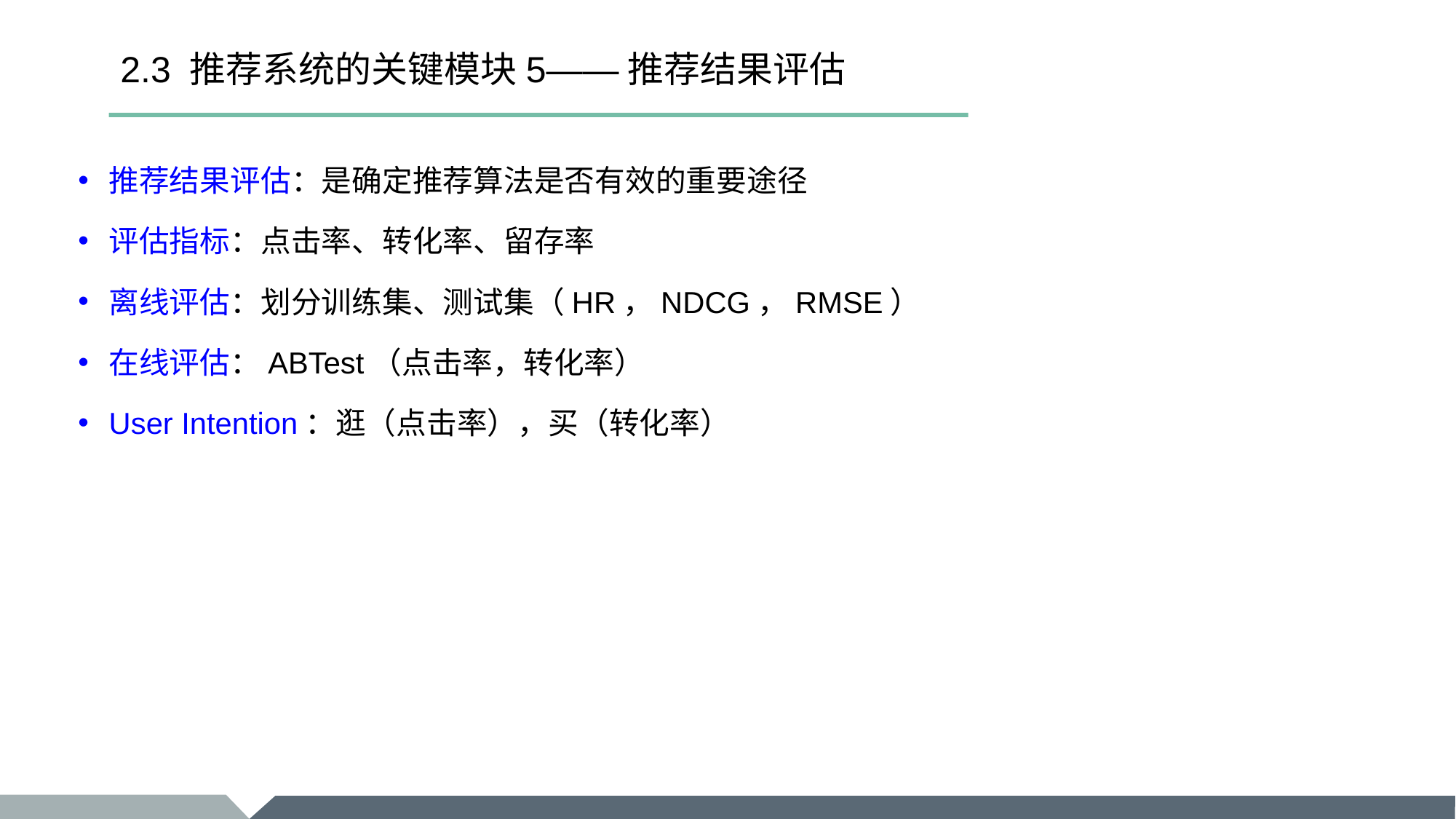

# 2.3 推荐系统的关键模块5——推荐结果评估
推荐结果评估：是确定推荐算法是否有效的重要途径
评估指标：点击率、转化率、留存率
离线评估：划分训练集、测试集（HR，NDCG，RMSE）
在线评估：ABTest（点击率，转化率）
User Intention：逛（点击率），买（转化率）